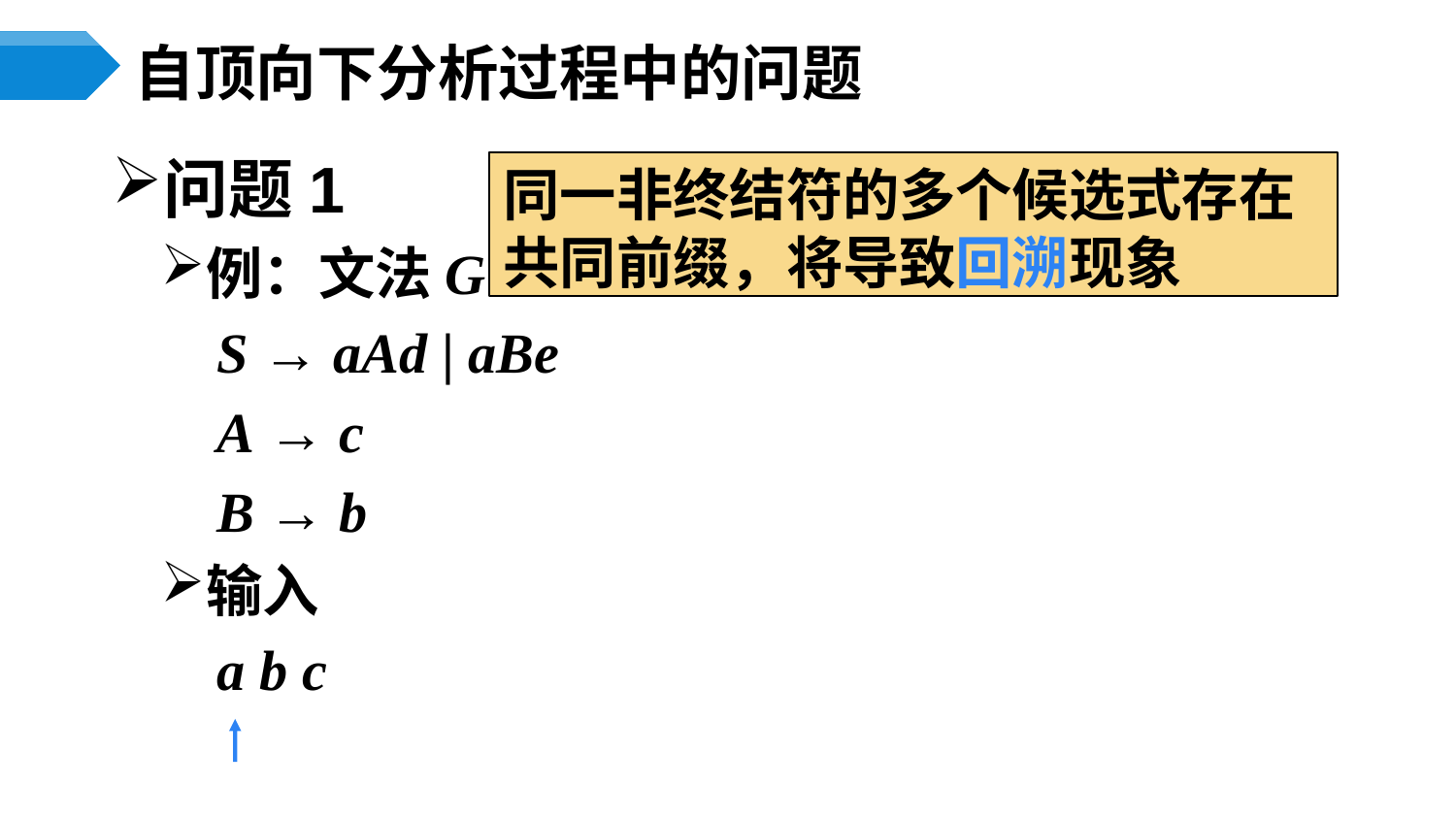

# 自顶向下分析过程中的问题
同一非终结符的多个候选式存在共同前缀，将导致回溯现象

问题1
例：文法G
    S → aAd | aBe
    A → c
    B → b
输入
    a b c